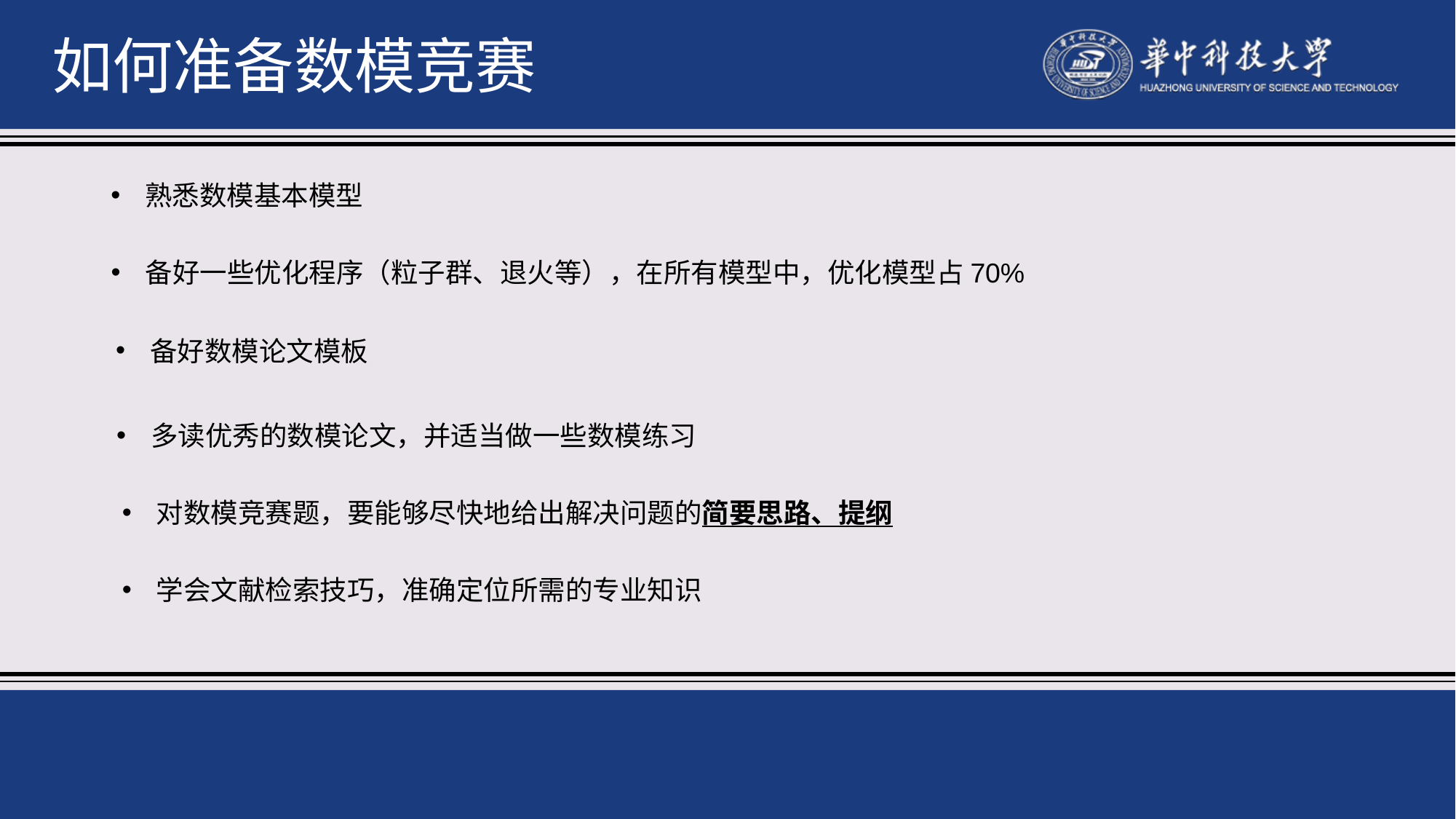

如何准备数模竞赛
#
熟悉数模基本模型
备好一些优化程序（粒子群、退火等），在所有模型中，优化模型占70%
备好数模论文模板
多读优秀的数模论文，并适当做一些数模练习
对数模竞赛题，要能够尽快地给出解决问题的简要思路、提纲
学会文献检索技巧，准确定位所需的专业知识